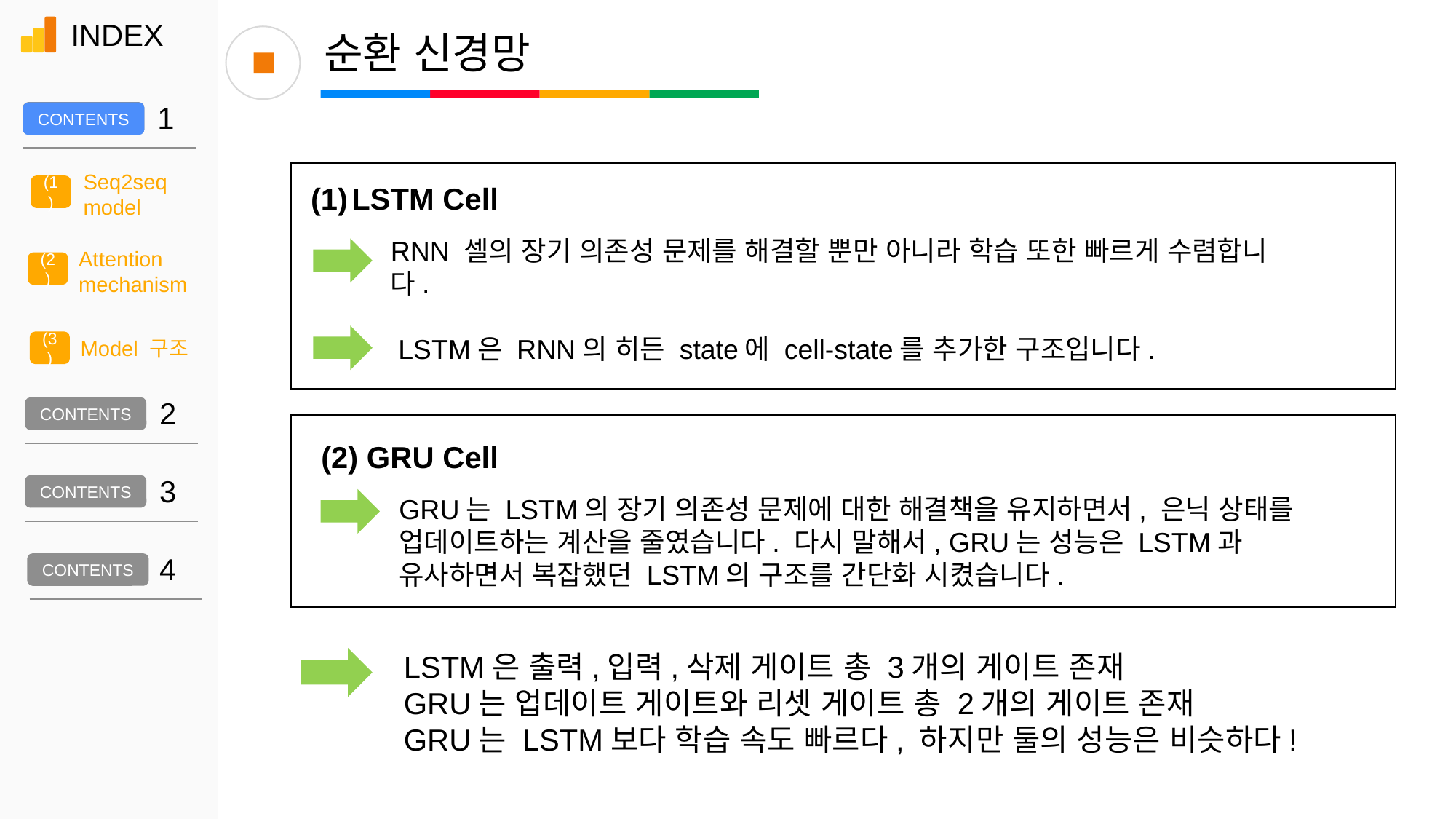

INDEX

순환 신경망

1
CONTENTS
CONTENTS

Seq2seq
model
LSTM Cell
(1)
RNN 셀의 장기 의존성 문제를 해결할 뿐만 아니라 학습 또한 빠르게 수렴합니다.

 LSTM은 RNN의 히든 state에 cell-state를 추가한 구조입니다.

Attention
mechanism
(2)

Model 구조
(3)
2
CONTENTS

(2) GRU Cell
3
CONTENTS
GRU는 LSTM의 장기 의존성 문제에 대한 해결책을 유지하면서, 은닉 상태를 업데이트하는 계산을 줄였습니다. 다시 말해서, GRU는 성능은 LSTM과 유사하면서 복잡했던 LSTM의 구조를 간단화 시켰습니다.

4
CONTENTS
LSTM은 출력,입력,삭제 게이트 총 3개의 게이트 존재
GRU는 업데이트 게이트와 리셋 게이트 총 2개의 게이트 존재
GRU는 LSTM보다 학습 속도 빠르다, 하지만 둘의 성능은 비슷하다!